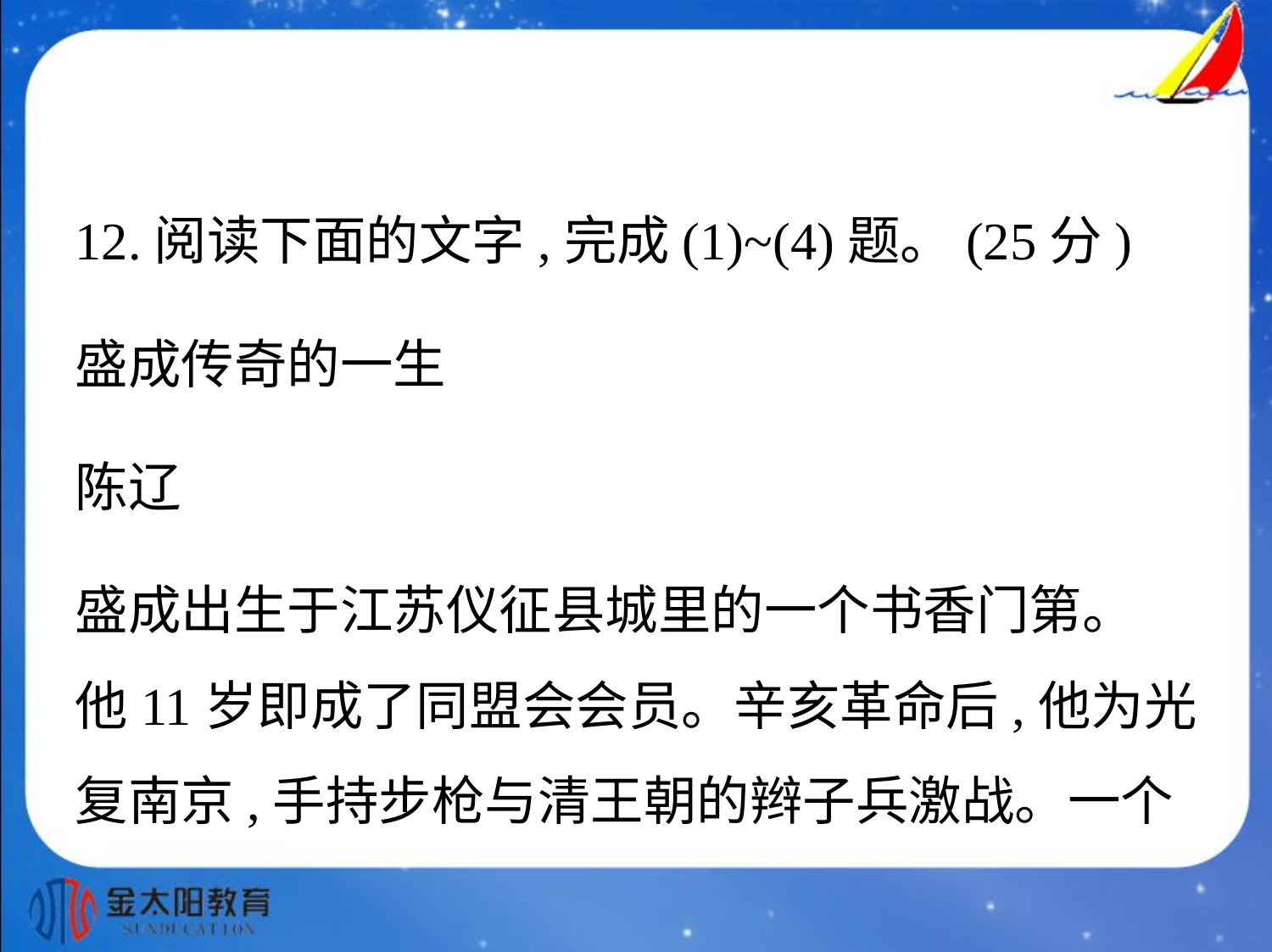

12.阅读下面的文字,完成(1)~(4)题。(25分)
盛成传奇的一生
陈辽
盛成出生于江苏仪征县城里的一个书香门第。
他11岁即成了同盟会会员。辛亥革命后,他为光
复南京,手持步枪与清王朝的辫子兵激战。一个